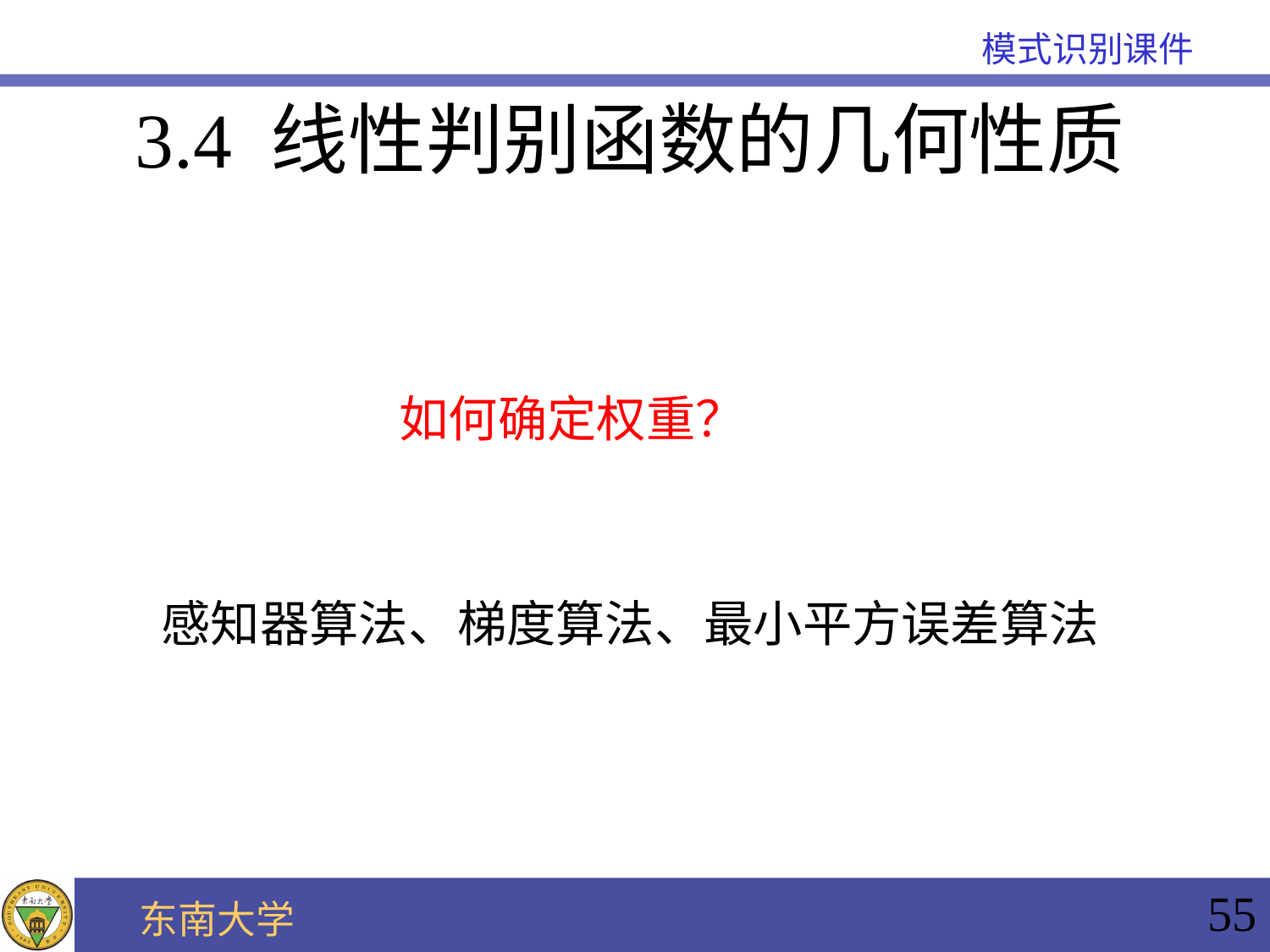

3.4 线性判别函数的几何性质
如何确定权重？
感知器算法、梯度算法、最小平方误差算法
55